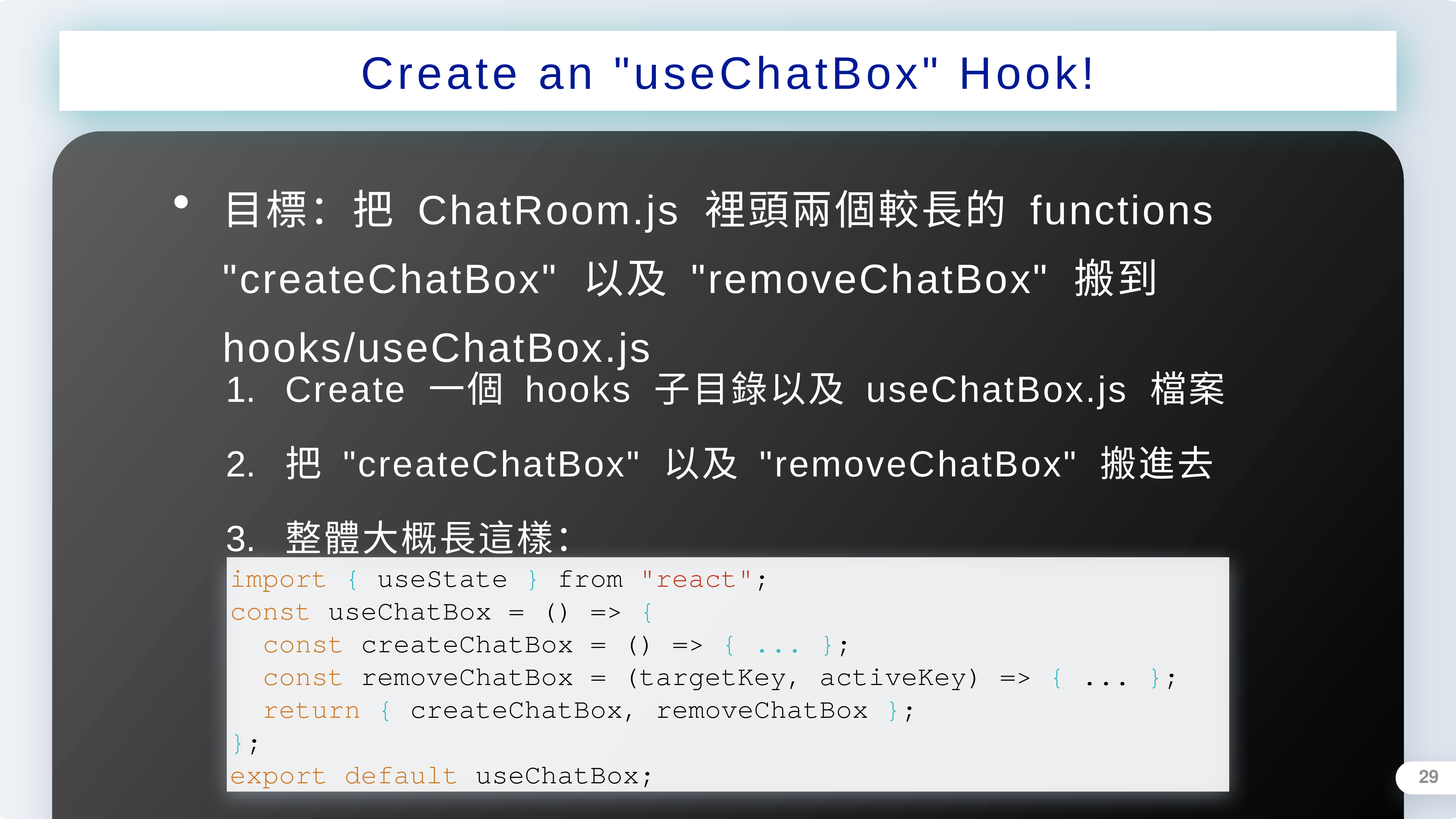

Create an "useChatBox" Hook!
目標：把 ChatRoom.js 裡頭兩個較長的 functions "createChatBox" 以及 "removeChatBox" 搬到 hooks/useChatBox.js
Create 一個 hooks 子目錄以及 useChatBox.js 檔案
把 "createChatBox" 以及 "removeChatBox" 搬進去
整體大概長這樣：
import { useState } from "react";
const useChatBox = () => {
  const createChatBox = () => { ... };
  const removeChatBox = (targetKey, activeKey) => { ... };
  return { createChatBox, removeChatBox };
};
export default useChatBox;
29